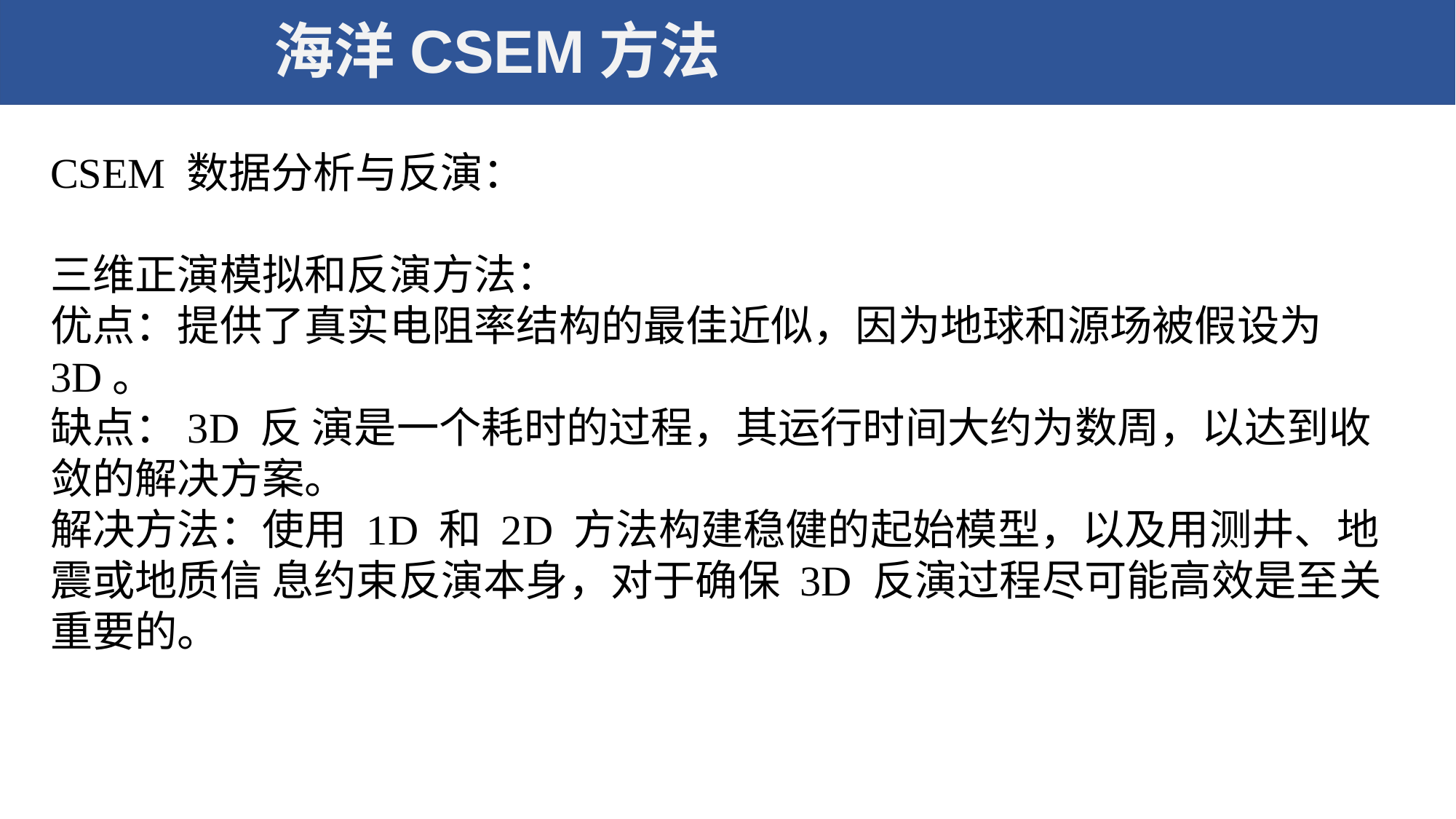

海洋CSEM方法
CSEM 数据分析与反演：

三维正演模拟和反演方法：
优点：提供了真实电阻率结构的最佳近似，因为地球和源场被假设为 3D。
缺点：3D 反 演是一个耗时的过程，其运行时间大约为数周，以达到收敛的解决方案。
解决方法：使用 1D 和 2D 方法构建稳健的起始模型，以及用测井、地震或地质信 息约束反演本身，对于确保 3D 反演过程尽可能高效是至关重要的。